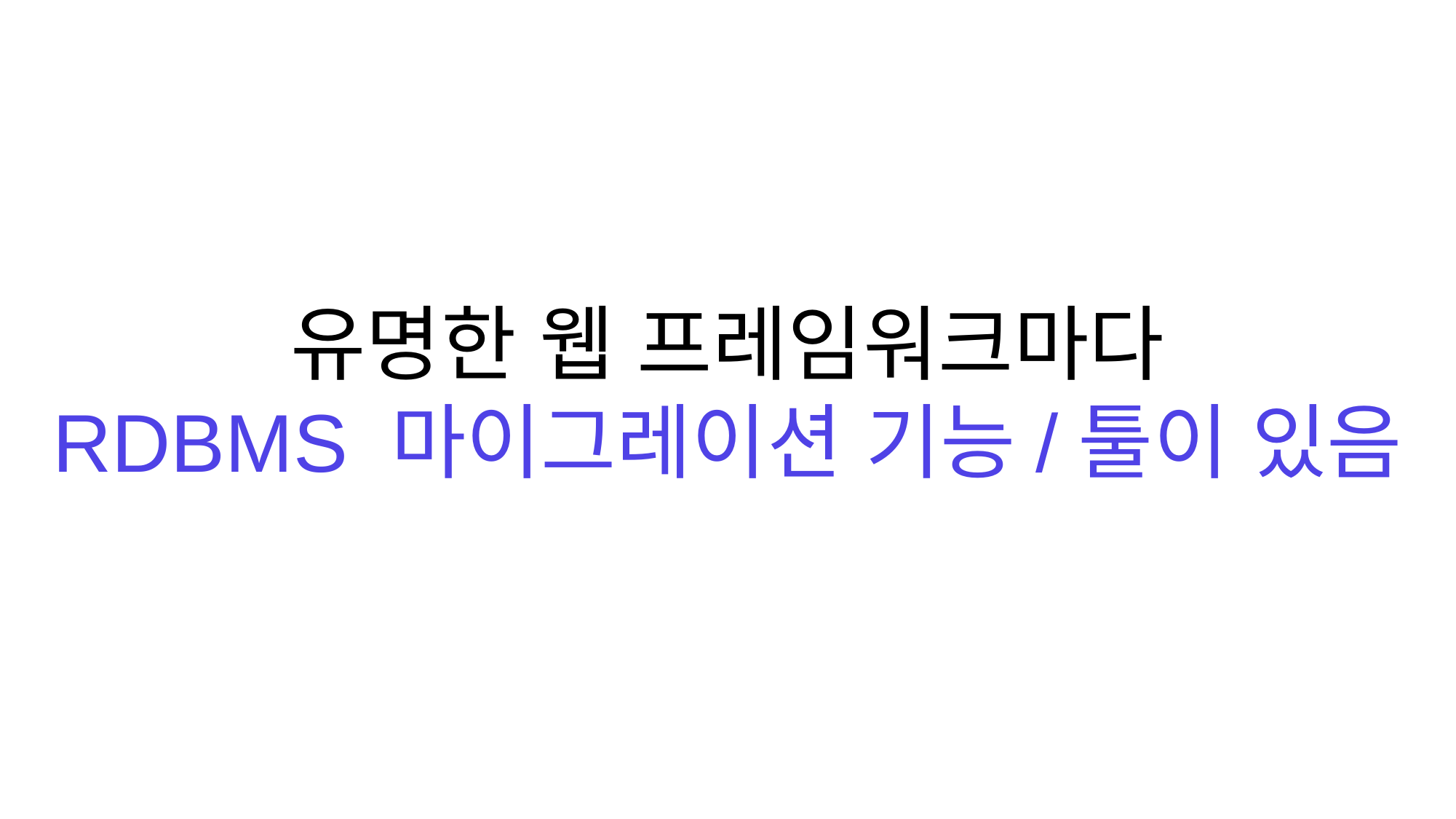

유명한 웹 프레임워크마다
RDBMS 마이그레이션 기능/툴이 있음